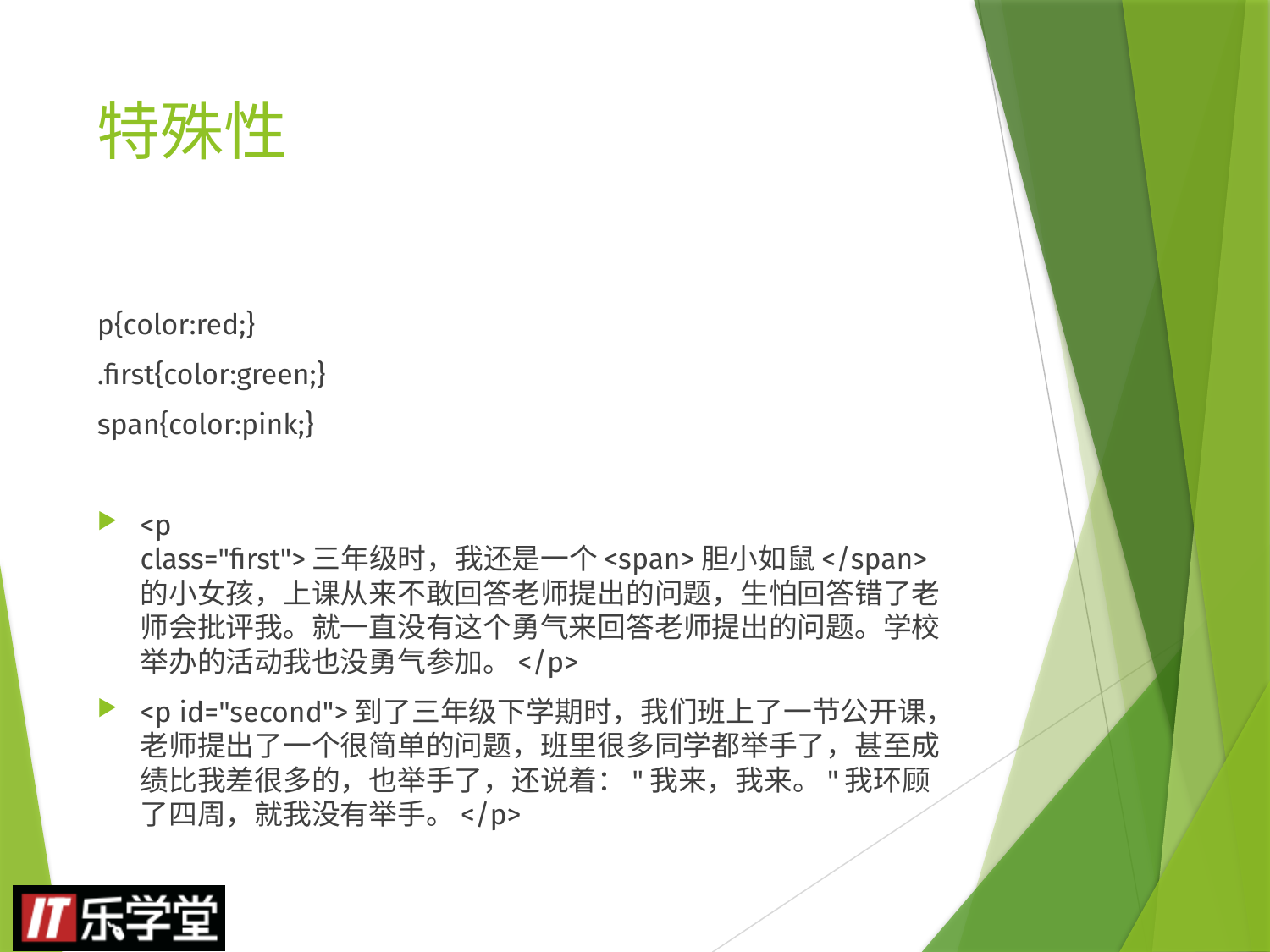

# 特殊性
p{color:red;}
.first{color:green;}
span{color:pink;}

<p class="first">三年级时，我还是一个<span>胆小如鼠</span>的小女孩，上课从来不敢回答老师提出的问题，生怕回答错了老师会批评我。就一直没有这个勇气来回答老师提出的问题。学校举办的活动我也没勇气参加。</p>
<p id="second">到了三年级下学期时，我们班上了一节公开课，老师提出了一个很简单的问题，班里很多同学都举手了，甚至成绩比我差很多的，也举手了，还说着："我来，我来。"我环顾了四周，就我没有举手。</p>